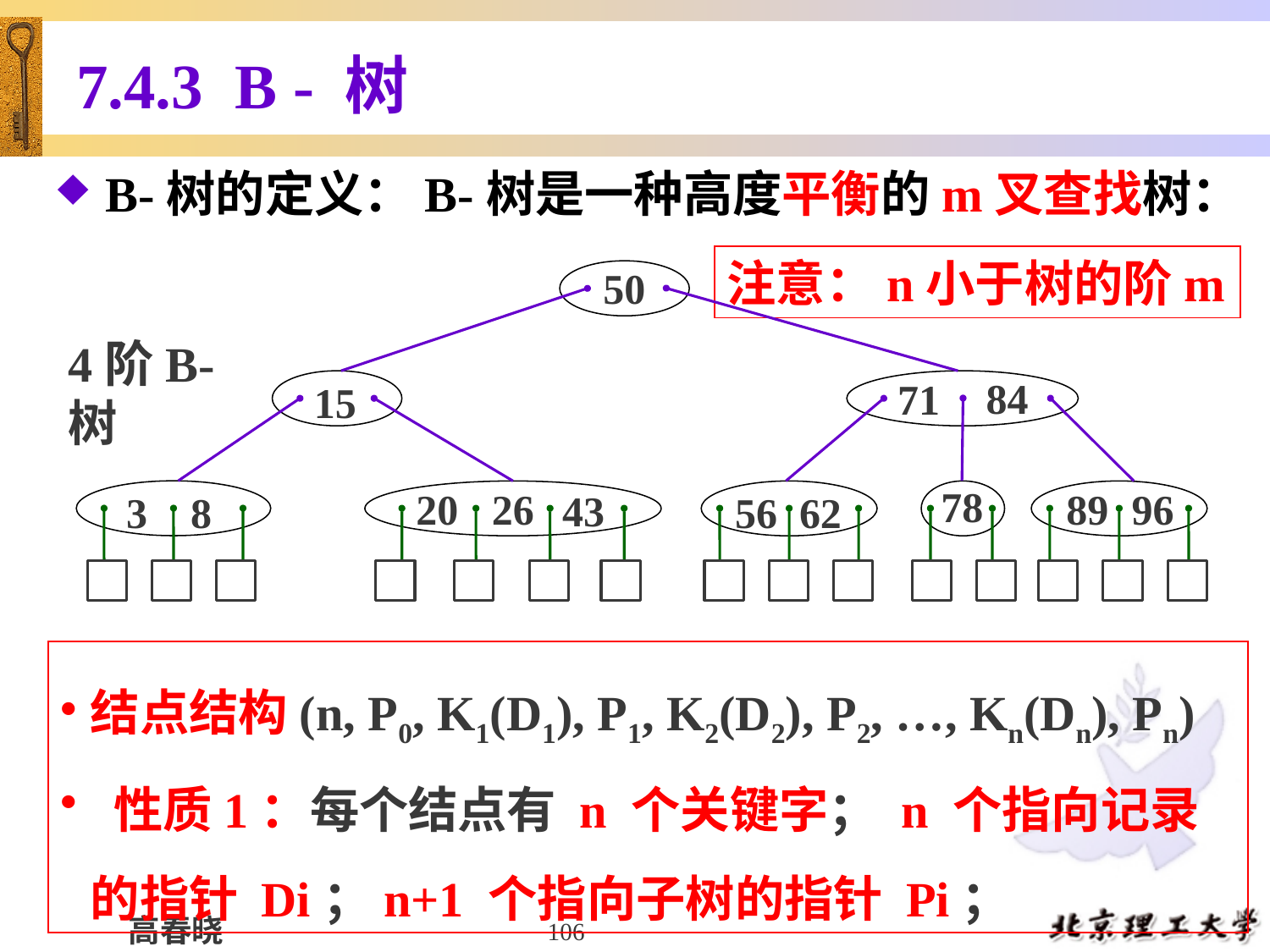

# 7.4.3  B - 树
B-树的定义：B-树是一种高度平衡的m叉查找树：
注意：n小于树的阶m
50

84
71
15

78
20
26
89
96
43
3
8
56
62

4阶B-树

结点结构(n, P0, K1(D1), P1, K2(D2), P2, …, Kn(Dn), Pn)
 性质1：每个结点有 n 个关键字； n 个指向记录的指针 Di；n+1 个指向子树的指针 Pi；
106